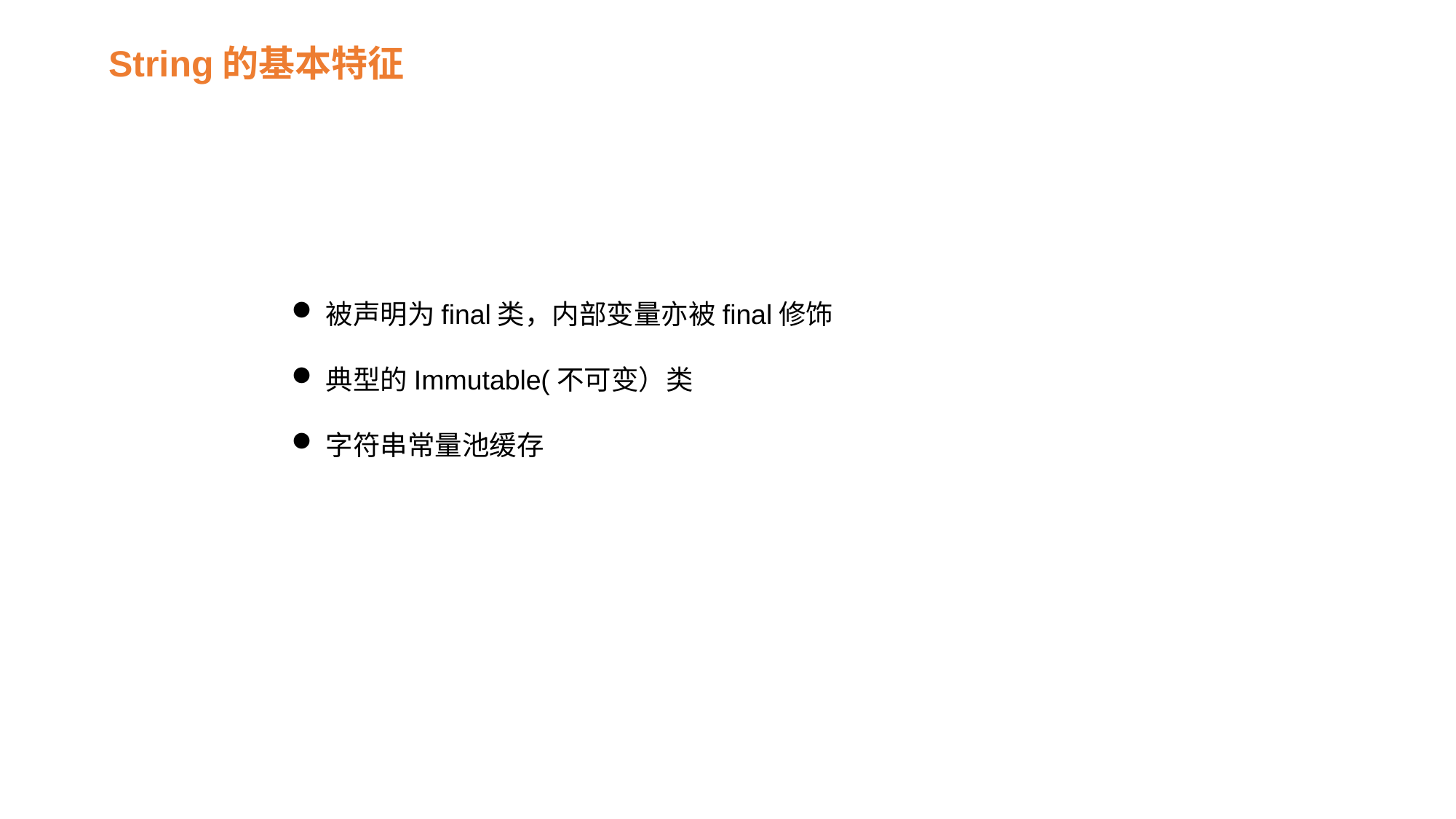

String的基本特征
被声明为final类，内部变量亦被final修饰

典型的Immutable(不可变）类

字符串常量池缓存